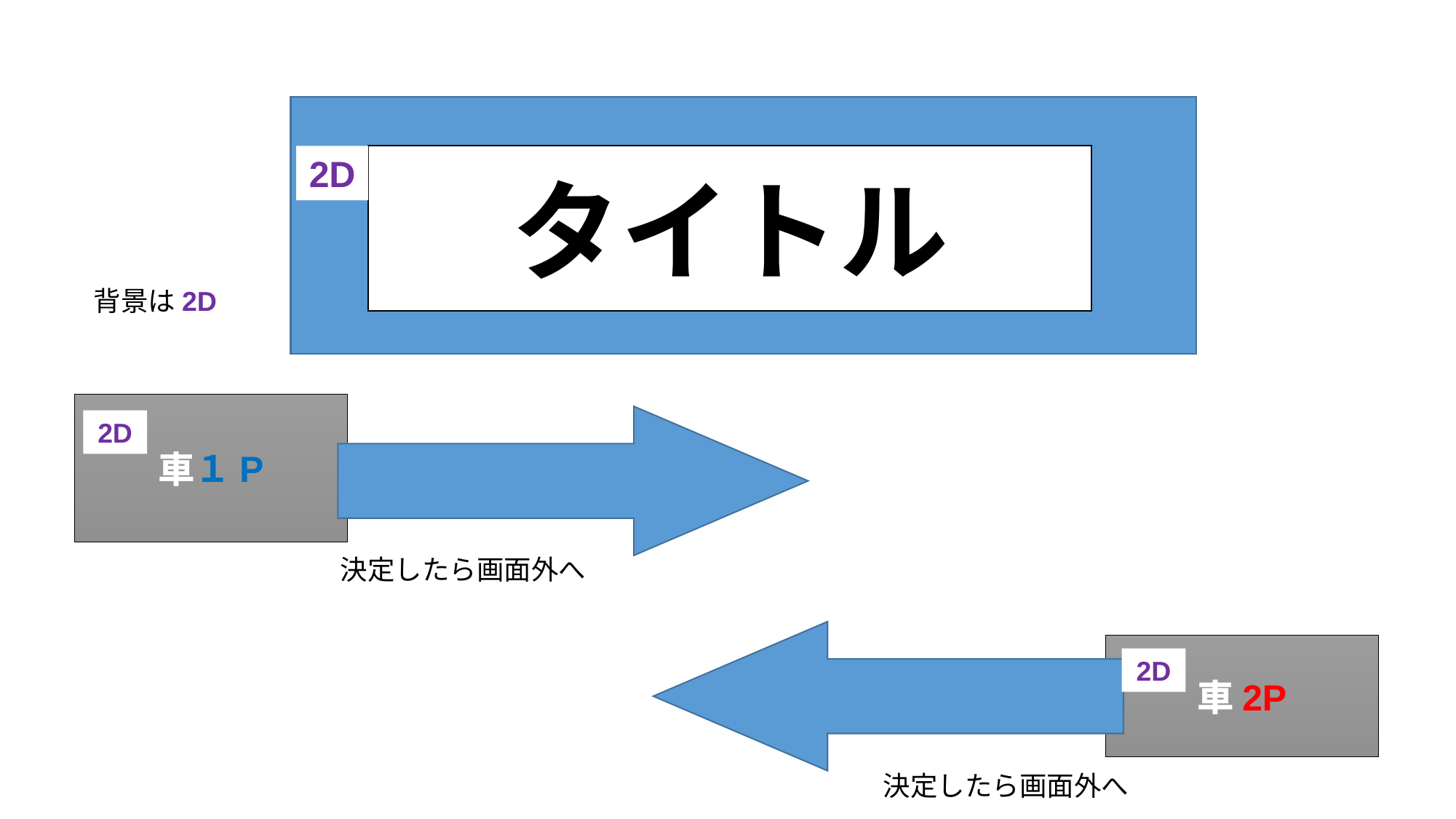

2D
タイトル
背景は2D
車１P

2D
決定したら画面外へ

車2P
2D
決定したら画面外へ